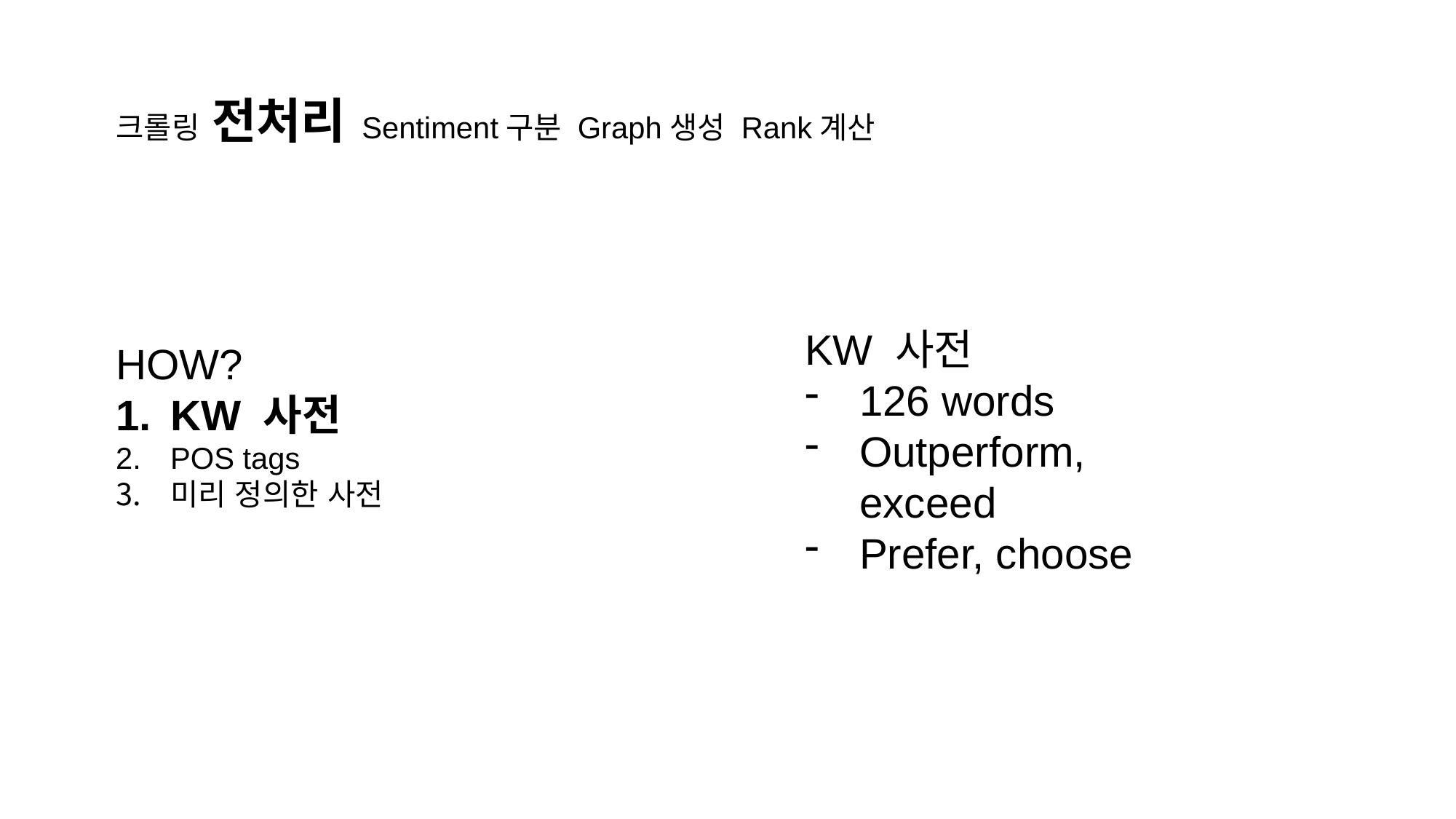

크롤링 전처리 Sentiment구분 Graph생성 Rank계산
HOW?
KW 사전
POS tags
미리 정의한 사전

KW 사전
126 words
Outperform, exceed
Prefer, choose